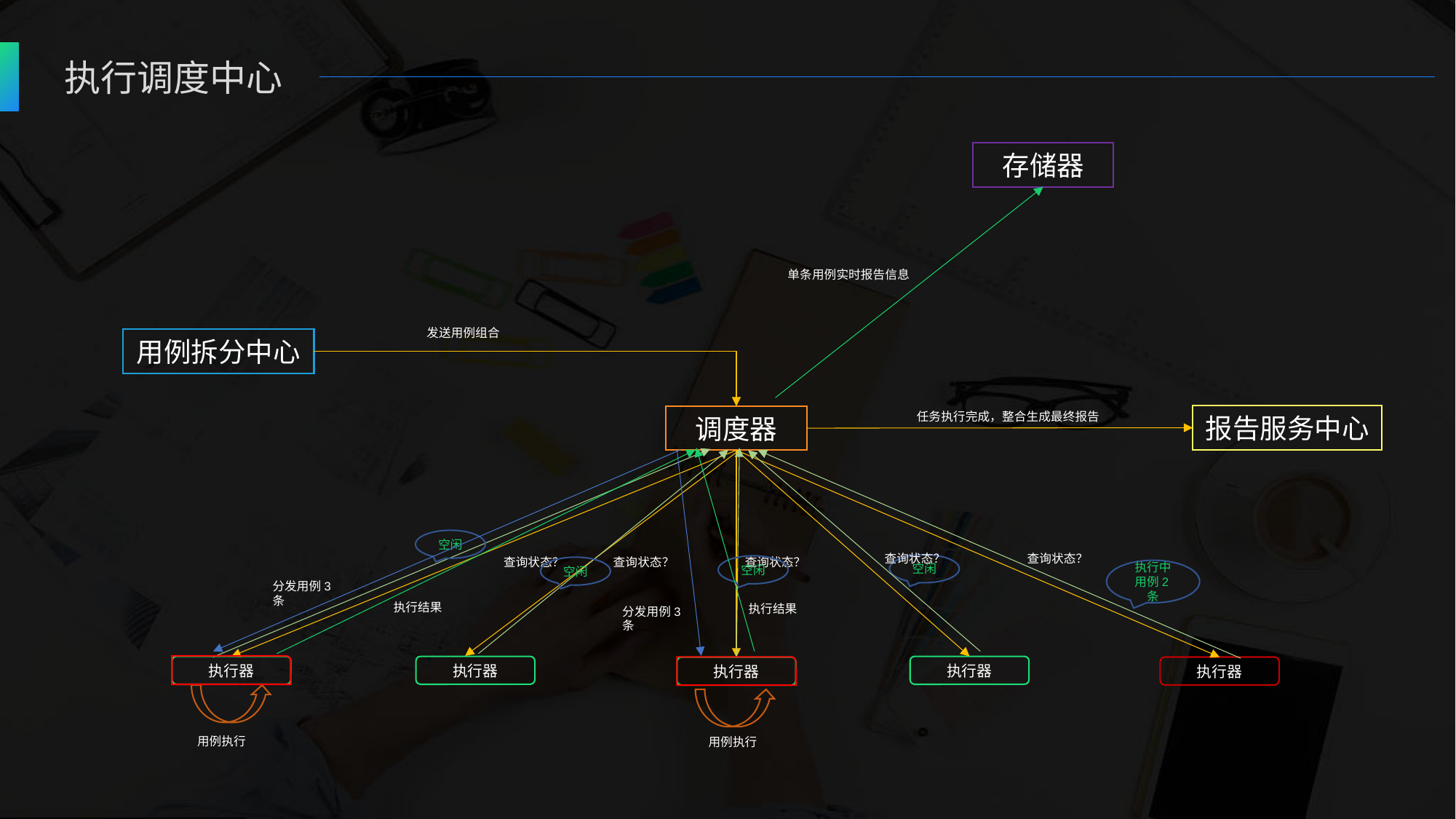

执行调度中心
存储器
单条用例实时报告信息
发送用例组合
用例拆分中心
任务执行完成，整合生成最终报告
报告服务中心
调度器
空闲
查询状态？
查询状态？
查询状态？
查询状态？
查询状态？
空闲
空闲
空闲
执行中用例2条
分发用例3条
执行结果
执行结果
分发用例3条

执行器
执行器
执行器

执行器
执行器

用例执行
用例执行